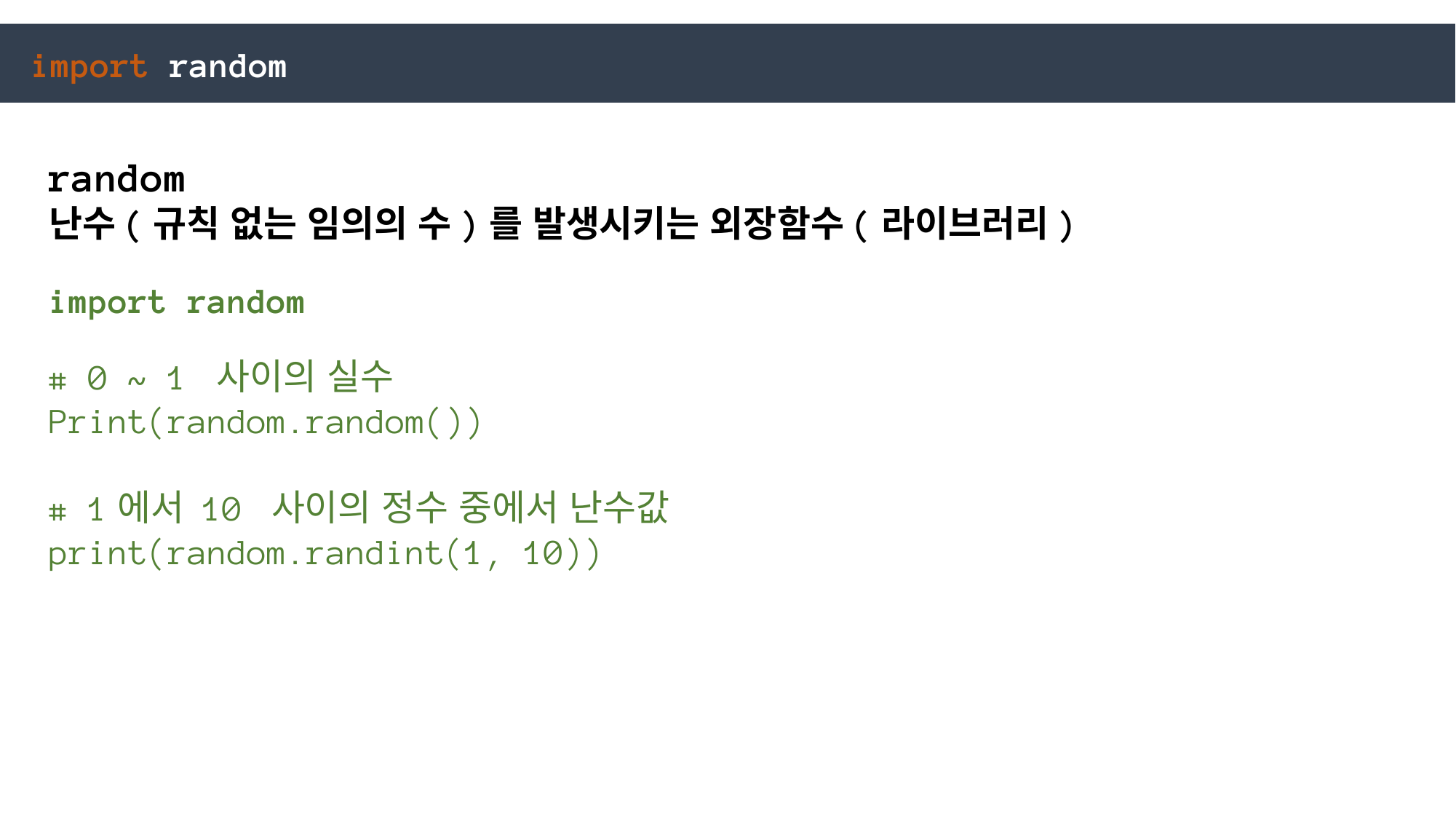

import random
random
난수(규칙 없는 임의의 수)를 발생시키는 외장함수(라이브러리)

import random

# 0 ~ 1 사이의 실수
Print(random.random())

# 1에서 10 사이의 정수 중에서 난수값
print(random.randint(1, 10))